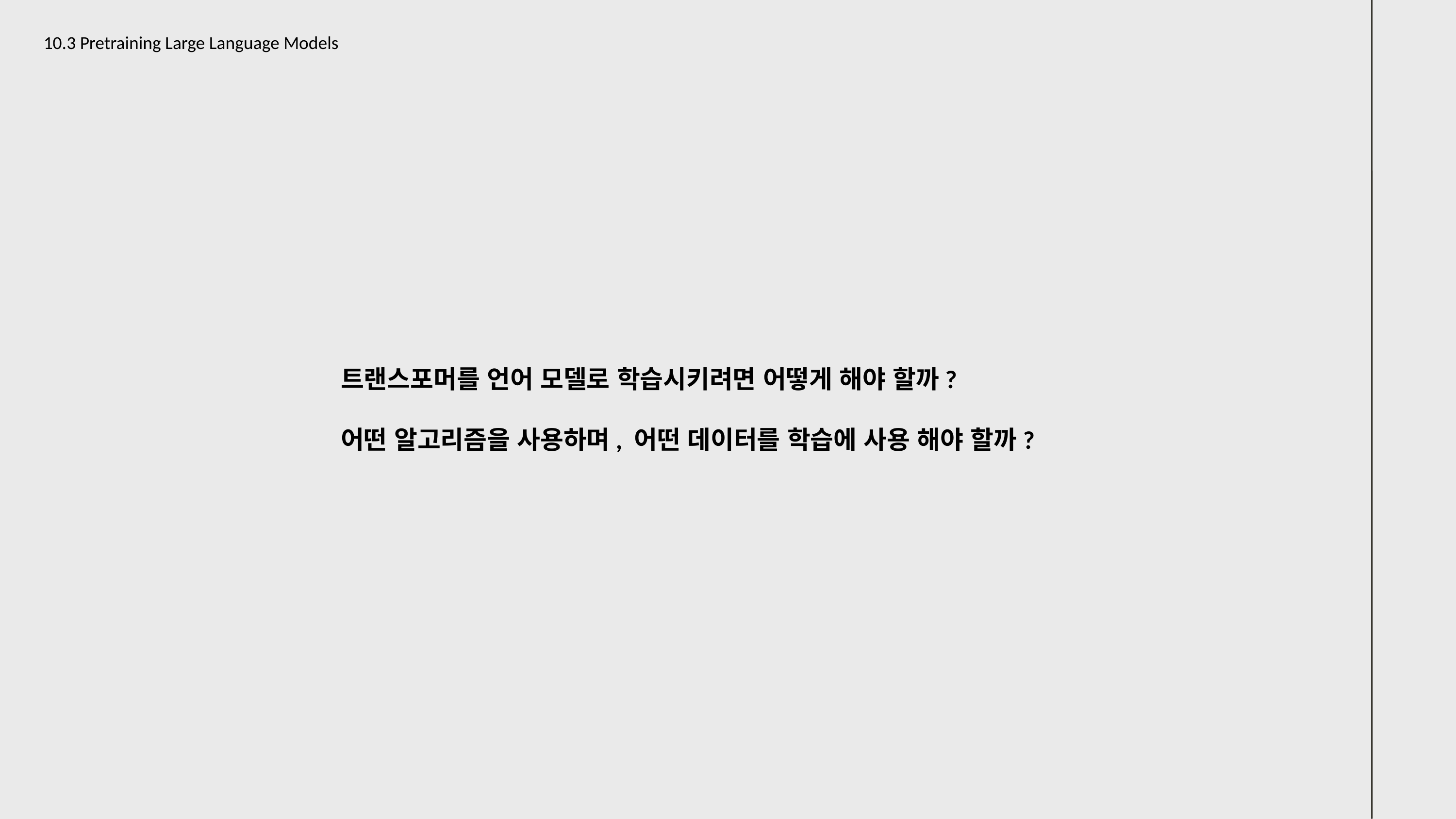

10.3 Pretraining Large Language Models
트랜스포머를 언어 모델로 학습시키려면 어떻게 해야 할까?

어떤 알고리즘을 사용하며, 어떤 데이터를 학습에 사용 해야 할까?